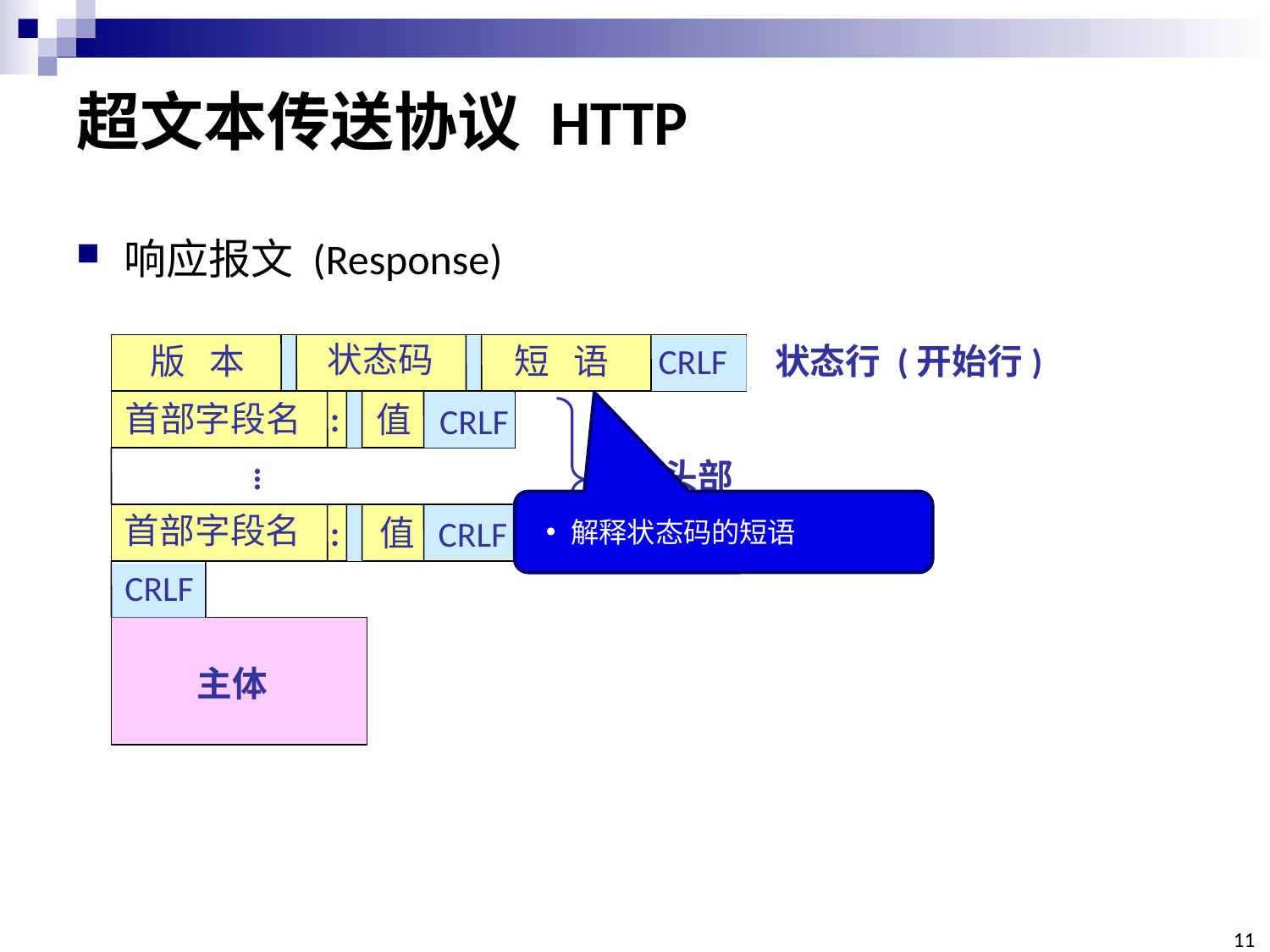

# 超文本传送协议 HTTP
响应报文 (Response)
状态码
版   本
短   语
CRLF
状态行 (开始行)

首部字段名
:

值

CRLF

应答头部
…
首部字段名

值

:
CRLF

解释状态码的短语
CRLF

主体
11